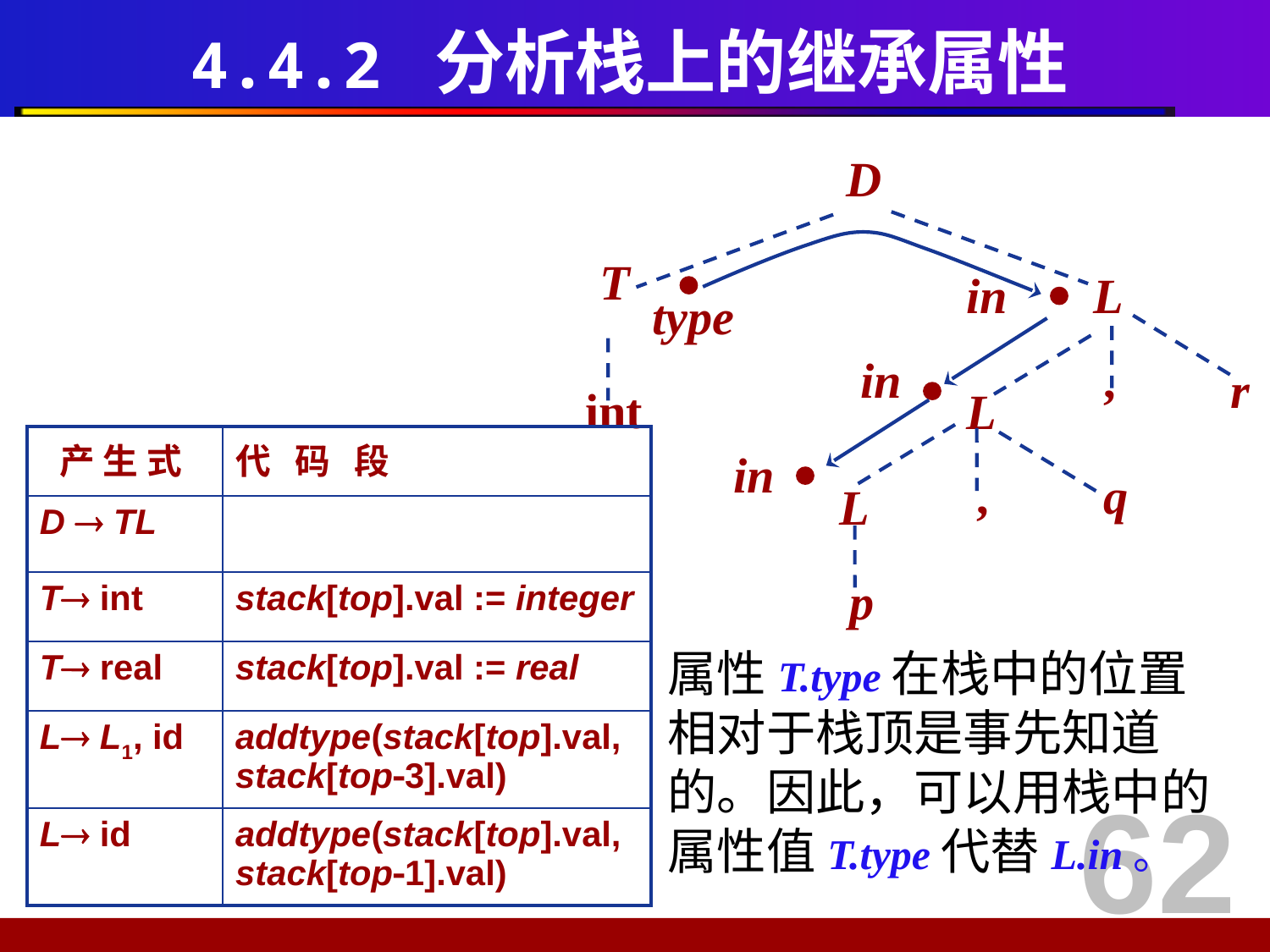

# 4.4.2 分析栈上的继承属性
D

T
•
in
•
L
type

in
,
•
r
int
L

in
•
,
q
L

p

| 产 生 式 | 代 码 段 |
| --- | --- |
| D → TL |  |
| T→ int | stack[top].val := integer |
| T→ real | stack[top].val := real |
| L→ L1, id | addtype(stack[top].val, stack[top−3].val) |
| L→ id | addtype(stack[top].val, stack[top−1].val) |
属性T.type在栈中的位置相对于栈顶是事先知道的。因此，可以用栈中的属性值T.type代替L.in。
62